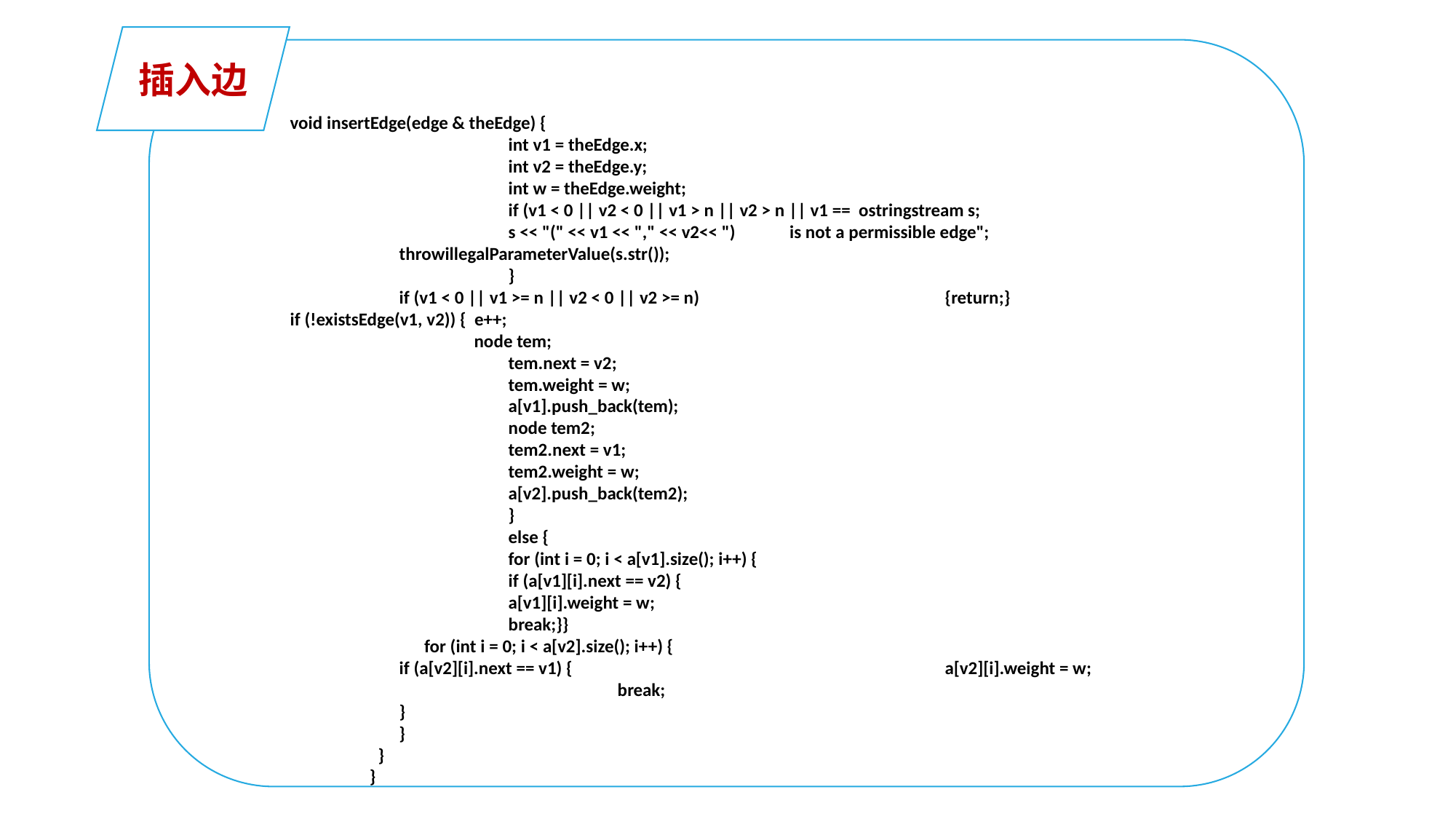

插入边

void insertEdge(edge & theEdge) {
		int v1 = theEdge.x;
		int v2 = theEdge.y;
		int w = theEdge.weight;
		if (v1 < 0 || v2 < 0 || v1 > n || v2 > n || v1 ==  ostringstream s;
		s << "(" << v1 << "," << v2<< ")             is not a permissible edge";
	throwillegalParameterValue(s.str());
		}
	if (v1 < 0 || v1 >= n || v2 < 0 || v2 >= n)                         		{return;}
if (!existsEdge(v1, v2)) {  e++;
                                            node tem;
		tem.next = v2;
		tem.weight = w;
		a[v1].push_back(tem);
		node tem2;
		tem2.next = v1;
		tem2.weight = w;
		a[v2].push_back(tem2);
		}
		else {
		for (int i = 0; i < a[v1].size(); i++) {
		if (a[v1][i].next == v2) {
		a[v1][i].weight = w;
		break;}}
	      for (int i = 0; i < a[v2].size(); i++) {
	if (a[v2][i].next == v1) {				a[v2][i].weight = w;				break;
	}
                          }
                     }
                   }